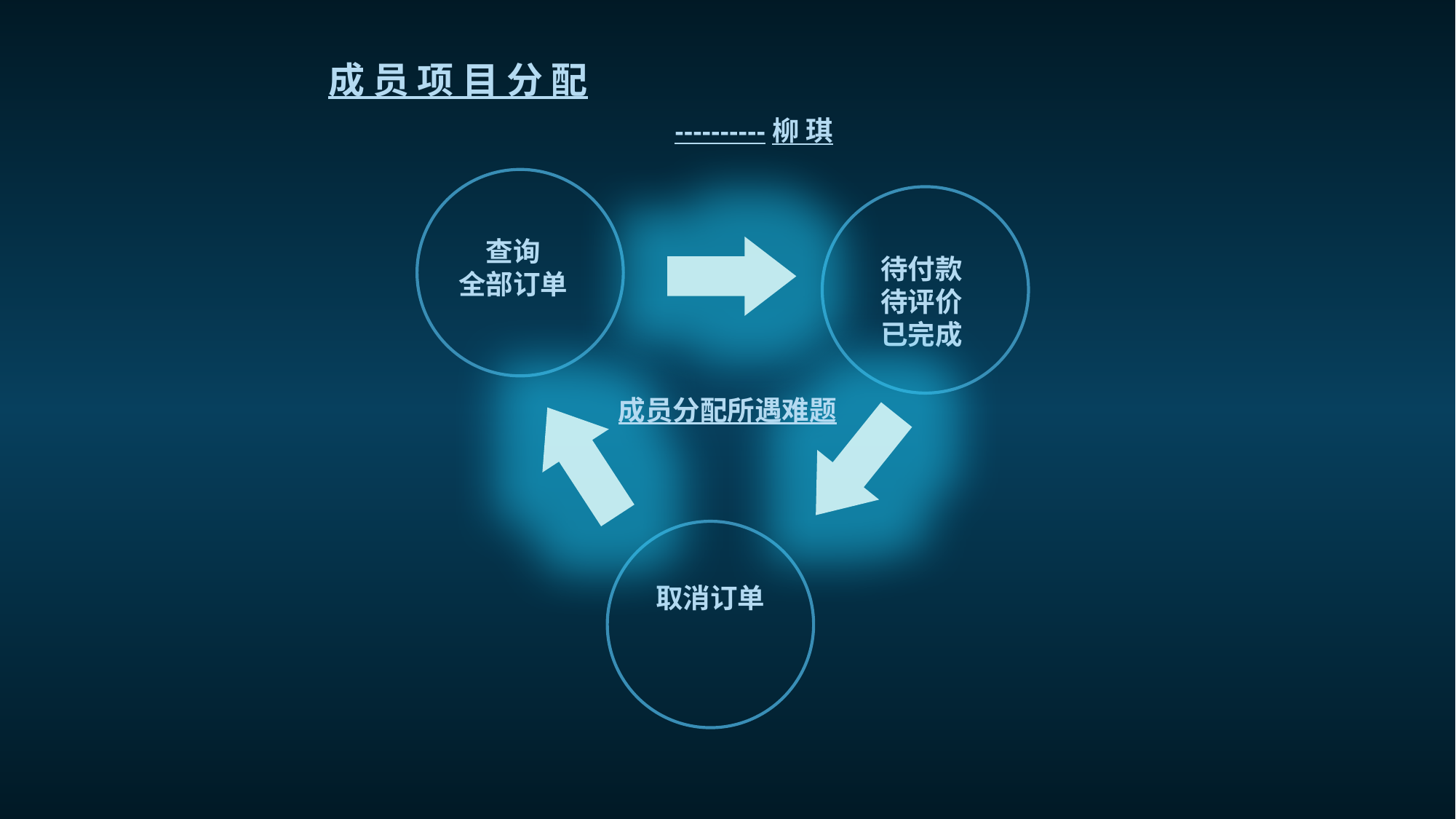

成 员 项 目 分 配
----------柳 琪

查询
全部订单

待付款
待评价
已完成

成员分配所遇难题

取消订单